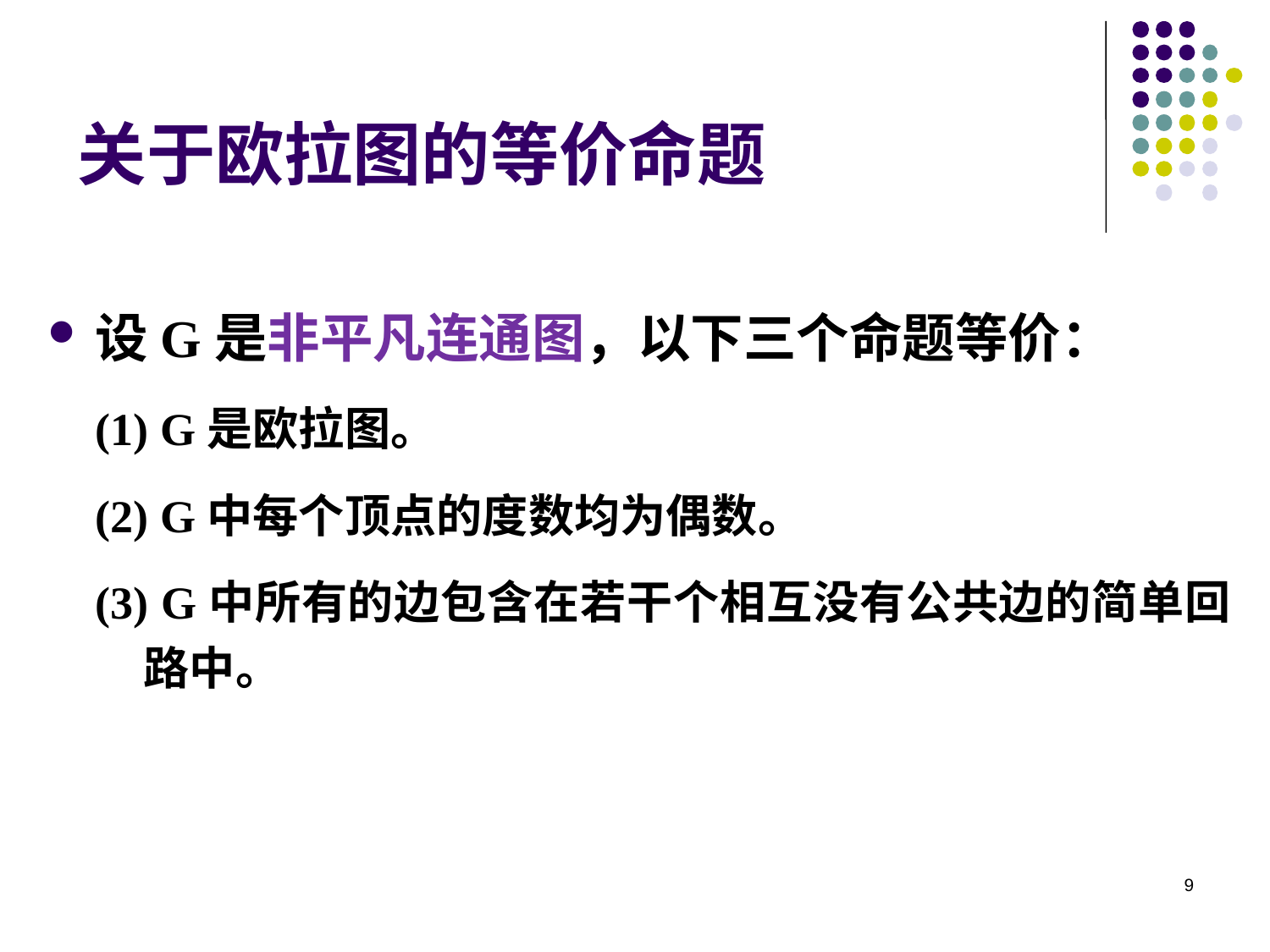

# 关于欧拉图的等价命题
设G是非平凡连通图，以下三个命题等价：
(1) G是欧拉图。
(2) G中每个顶点的度数均为偶数。
(3) G中所有的边包含在若干个相互没有公共边的简单回路中。
9